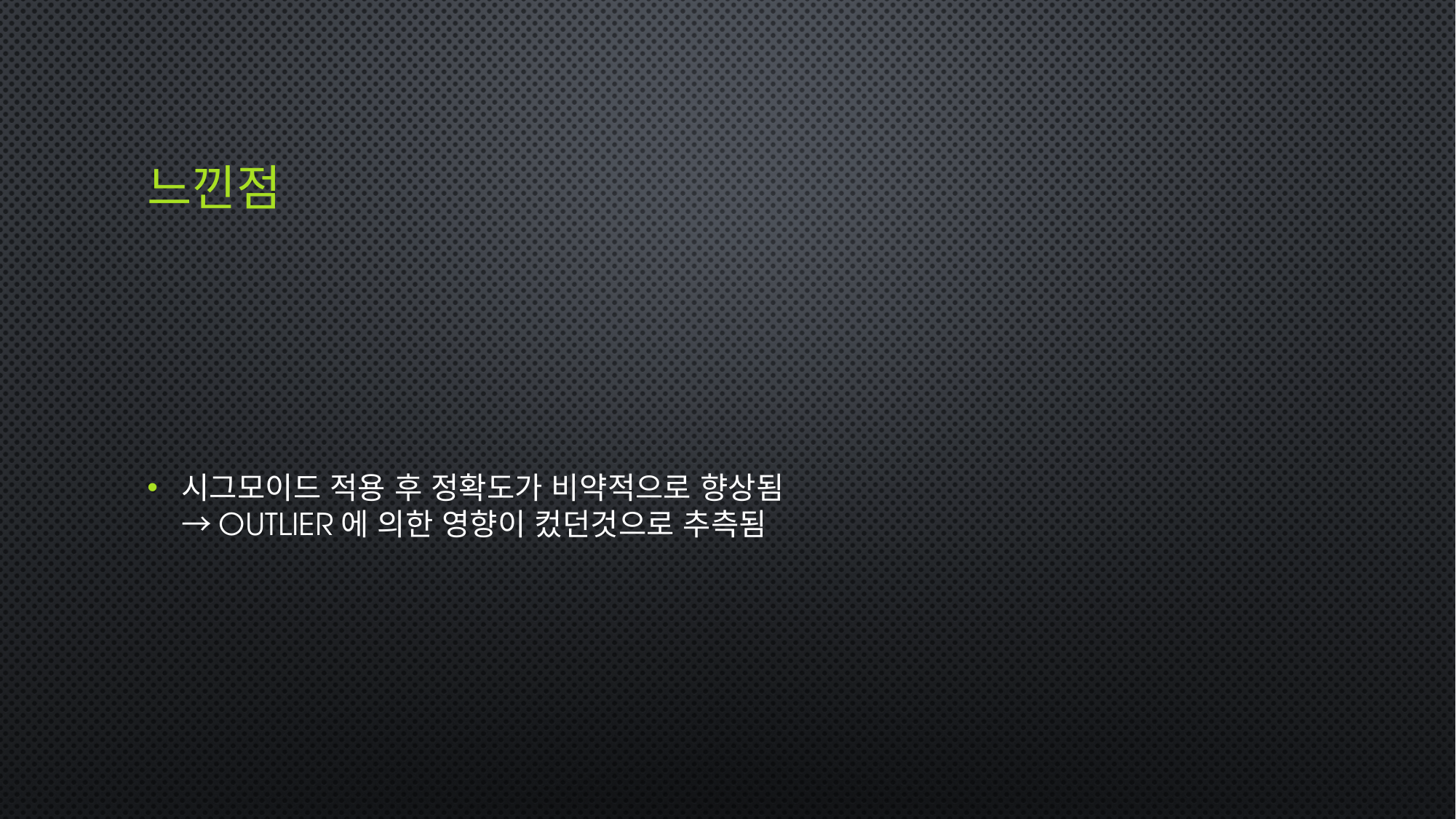

# 느낀점
시그모이드 적용 후 정확도가 비약적으로 향상됨
→outlier에 의한 영향이 컸던것으로 추측됨